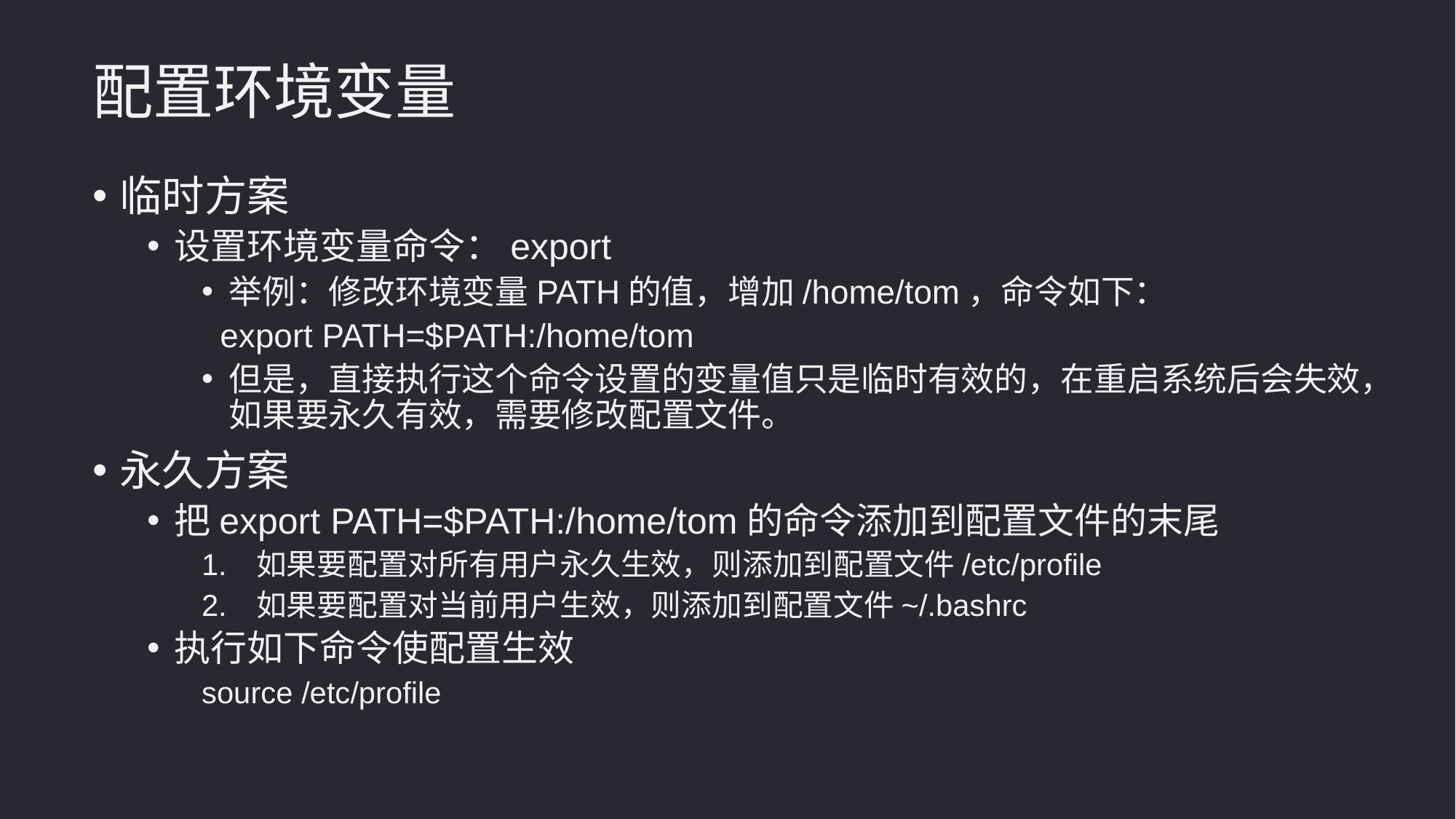

配置环境变量
临时方案
设置环境变量命令：export
举例：修改环境变量PATH的值，增加/home/tom，命令如下：
  export PATH=$PATH:/home/tom
但是，直接执行这个命令设置的变量值只是临时有效的，在重启系统后会失效，如果要永久有效，需要修改配置文件。
永久方案
把export PATH=$PATH:/home/tom的命令添加到配置文件的末尾
如果要配置对所有用户永久生效，则添加到配置文件/etc/profile
如果要配置对当前用户生效，则添加到配置文件~/.bashrc
执行如下命令使配置生效
source /etc/profile